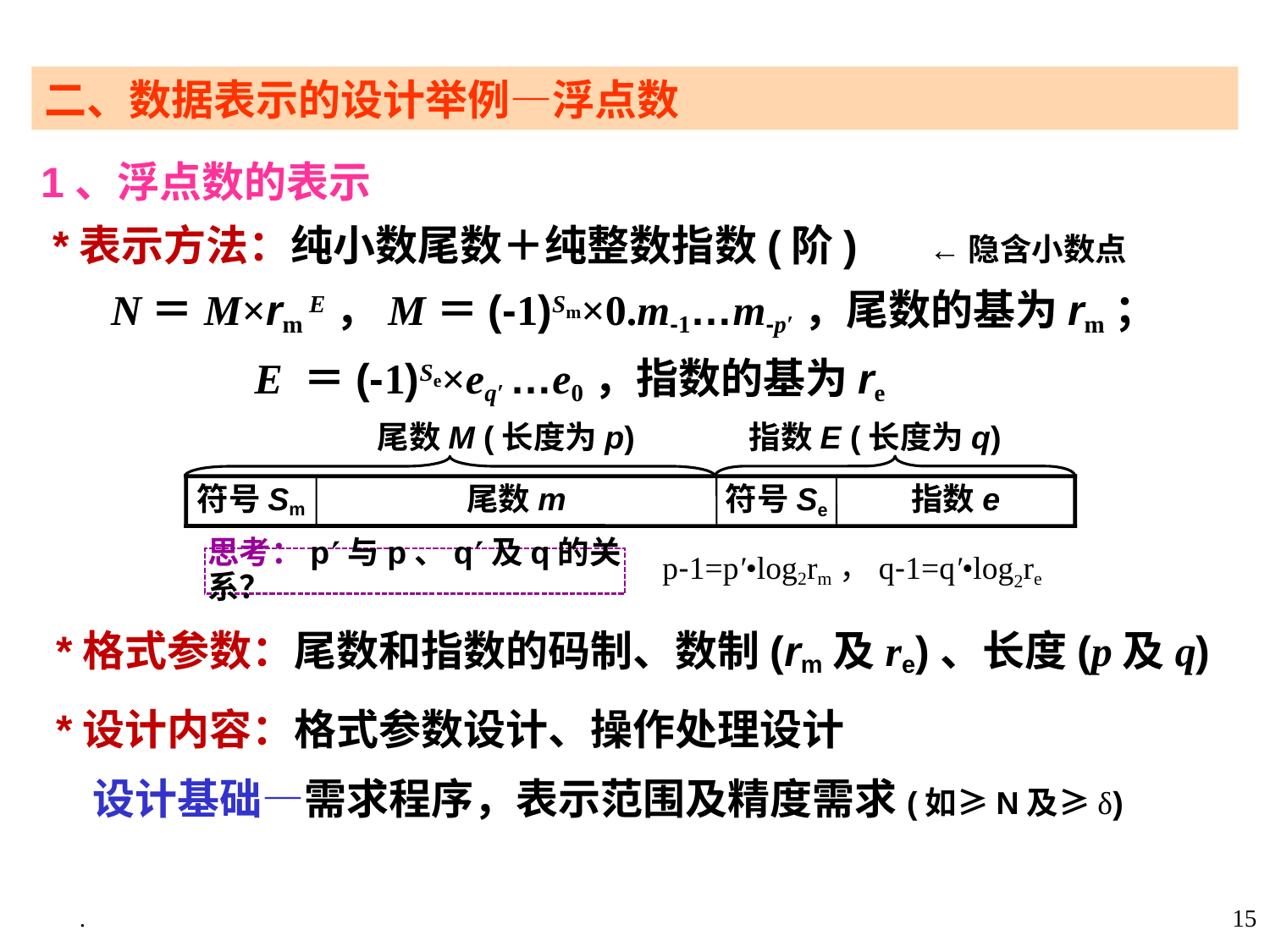

二、数据表示的设计举例—浮点数
1、浮点数的表示
 *表示方法：纯小数尾数＋纯整数指数(阶)      ←隐含小数点
      N＝M×rm E，M＝(-1)Sm×0.m-1…m-p′，尾数的基为rm；
                  E ＝(-1)Se×eq′ …e0，指数的基为re

尾数M (长度为p)            指数E (长度为q)
符号Sm

尾数m

符号Se

指数e

p-1=p′•log2rm，q-1=q′•log2re
思考：p′与p、q′及q的关系？
 *格式参数：尾数和指数的码制、数制(rm及re)、长度(p及q)
 *设计内容：格式参数设计、操作处理设计
    设计基础—需求程序，表示范围及精度需求(如≥N及≥δ)
.
15